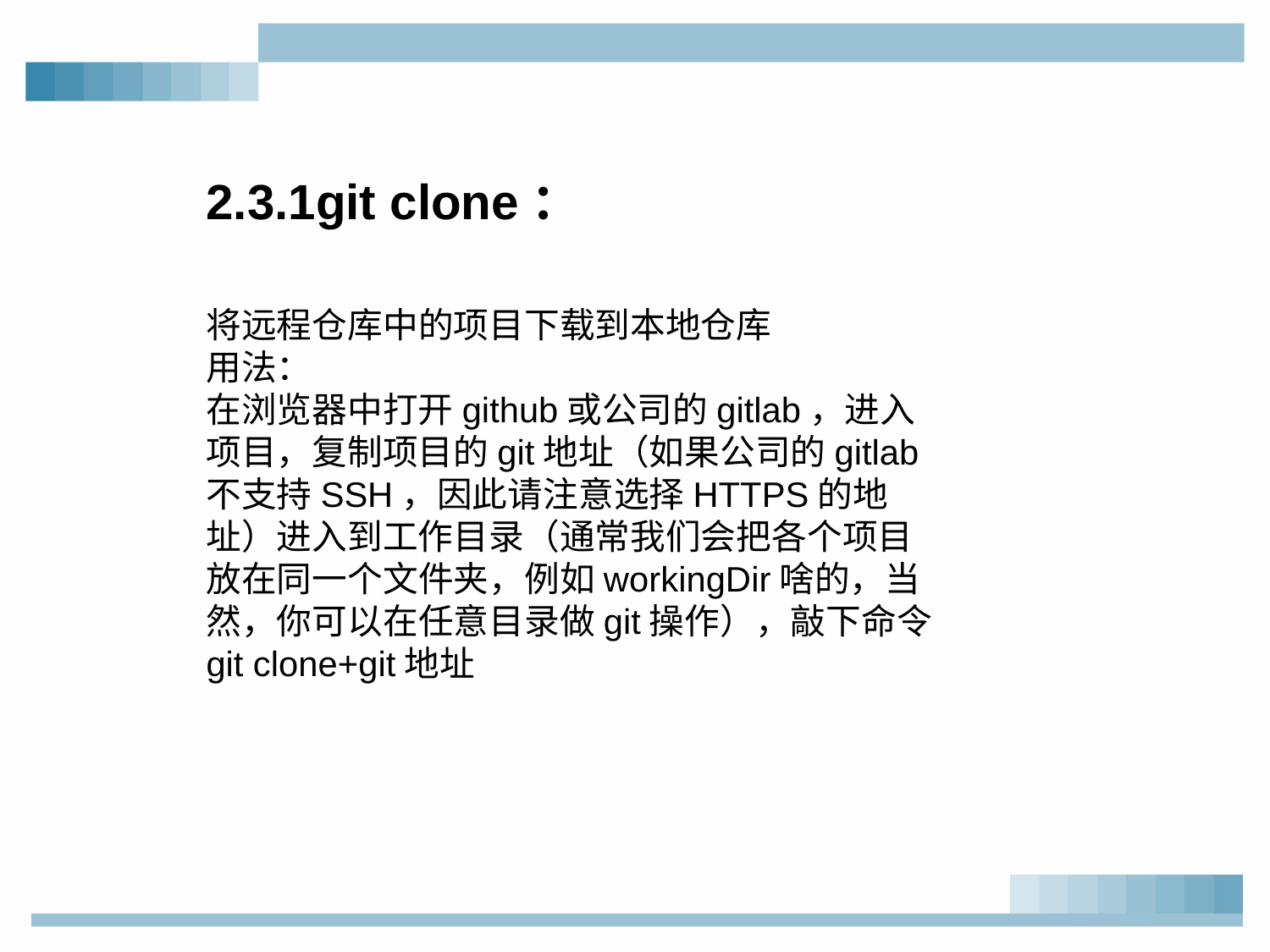

2.3.1git clone：
将远程仓库中的项目下载到本地仓库
用法：
在浏览器中打开github或公司的gitlab，进入项目，复制项目的git地址（如果公司的gitlab不支持SSH，因此请注意选择HTTPS的地址）进入到工作目录（通常我们会把各个项目放在同一个文件夹，例如workingDir啥的，当然，你可以在任意目录做git操作），敲下命令git clone+git地址